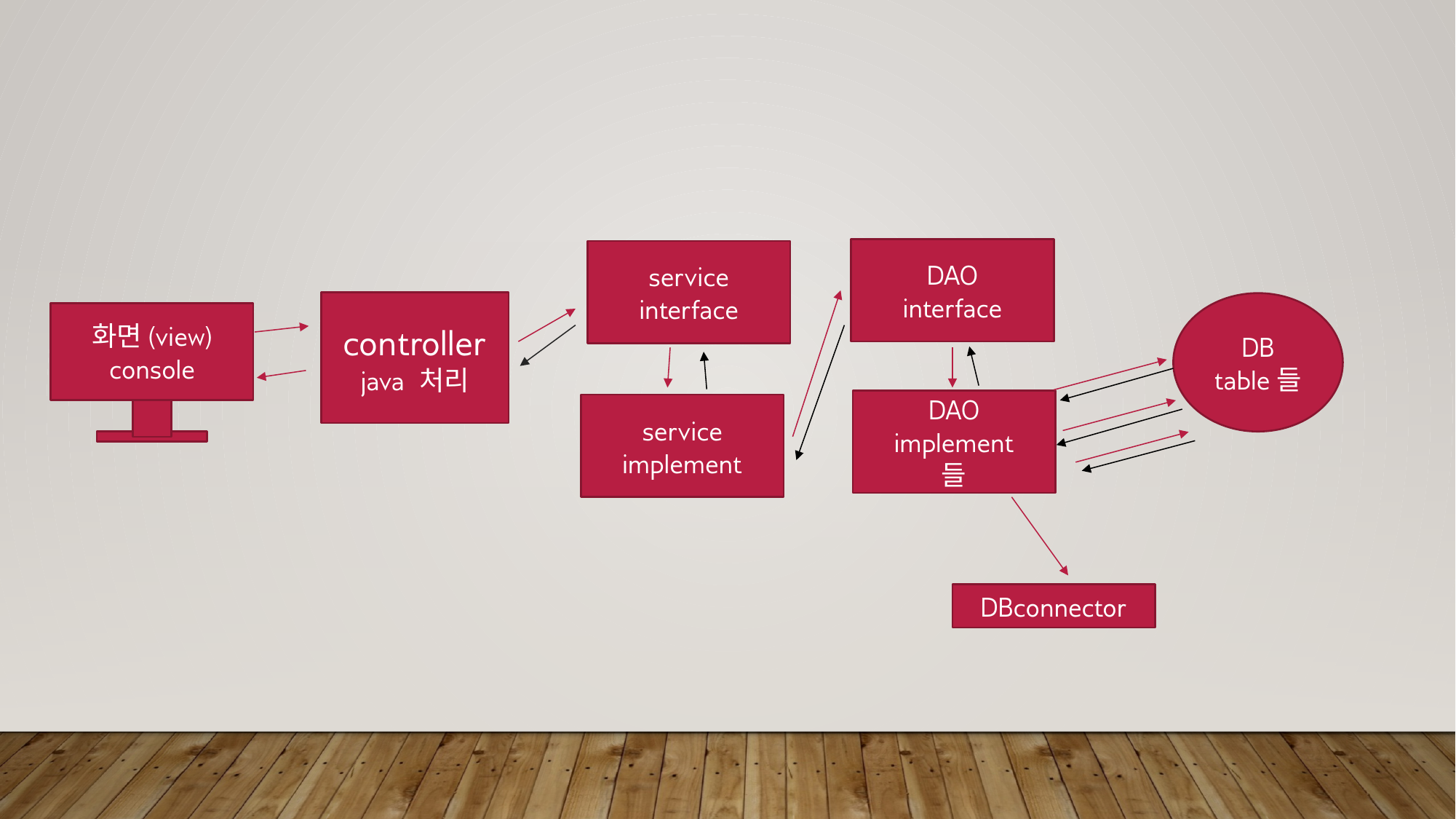

DAO
interface
service
interface
controller
java 처리
DB
table들
화면(view)
console
DAO
implement
들
service
implement

DBconnector